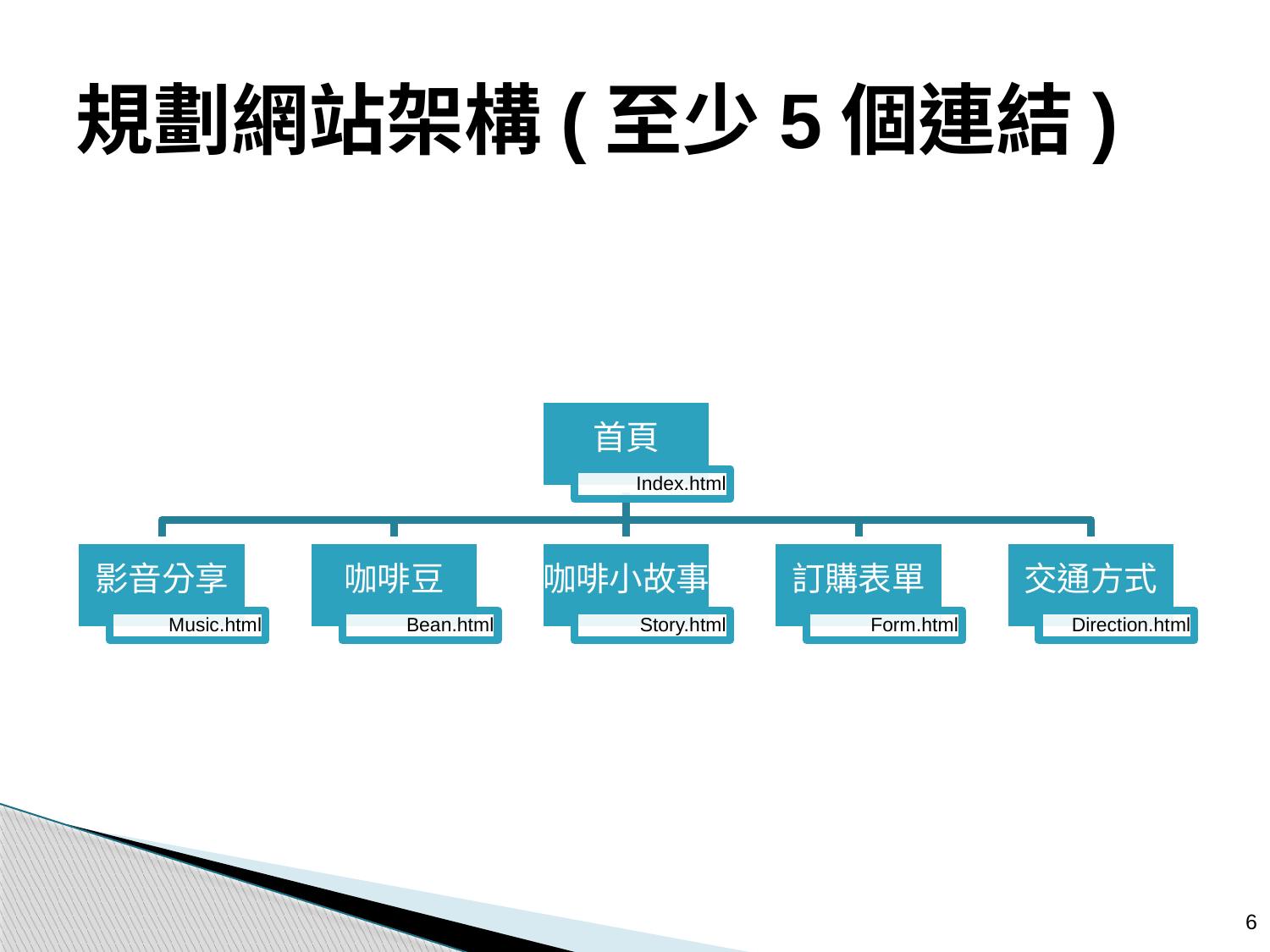

# 規劃網站架構(至少5個連結)
首頁
Index.html
影音分享
Music.html
咖啡豆
Bean.html
咖啡小故事
Story.html
訂購表單
Form.html
交通方式
Direction.html
6